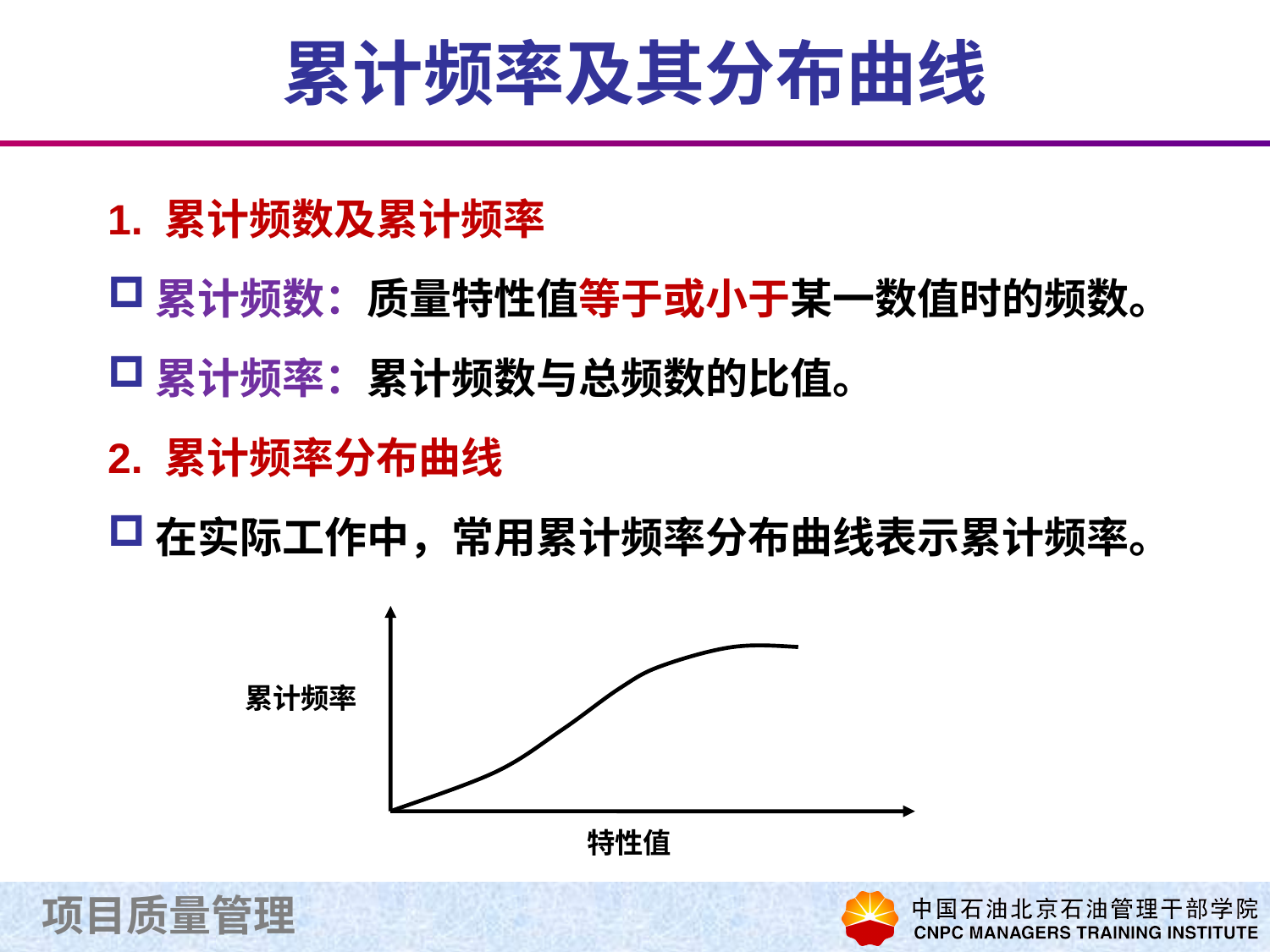

# 累计频率及其分布曲线
1. 累计频数及累计频率
累计频数：质量特性值等于或小于某一数值时的频数。
累计频率：累计频数与总频数的比值。
2. 累计频率分布曲线
在实际工作中，常用累计频率分布曲线表示累计频率。

累计频率

特性值